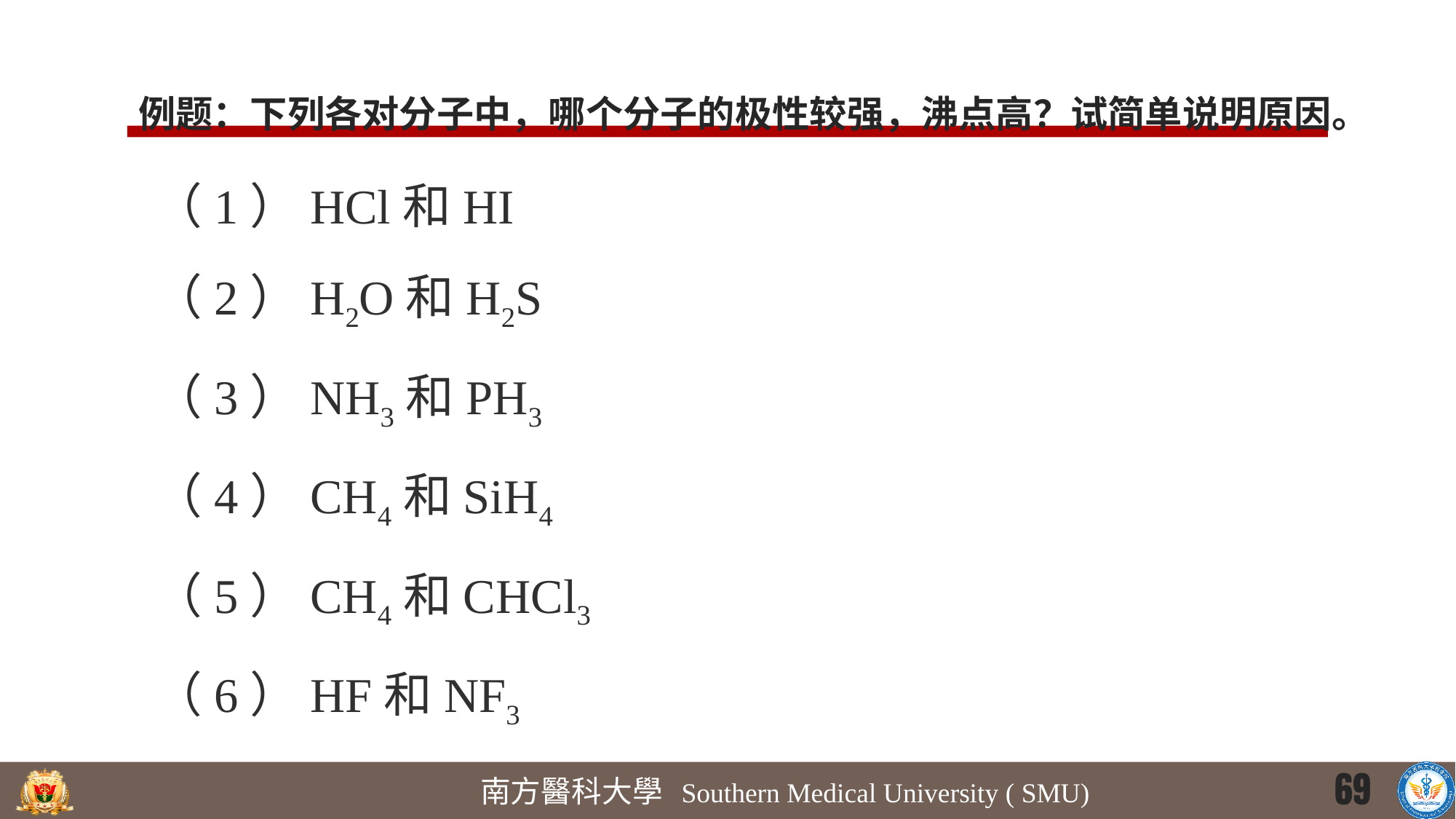

# 例题：下列各对分子中，哪个分子的极性较强，沸点高？试简单说明原因。
（1）HCl和HI
（2）H2O和H2S
（3）NH3和PH3
（4）CH4和SiH4
（5）CH4和CHCl3
（6）HF和NF3
69